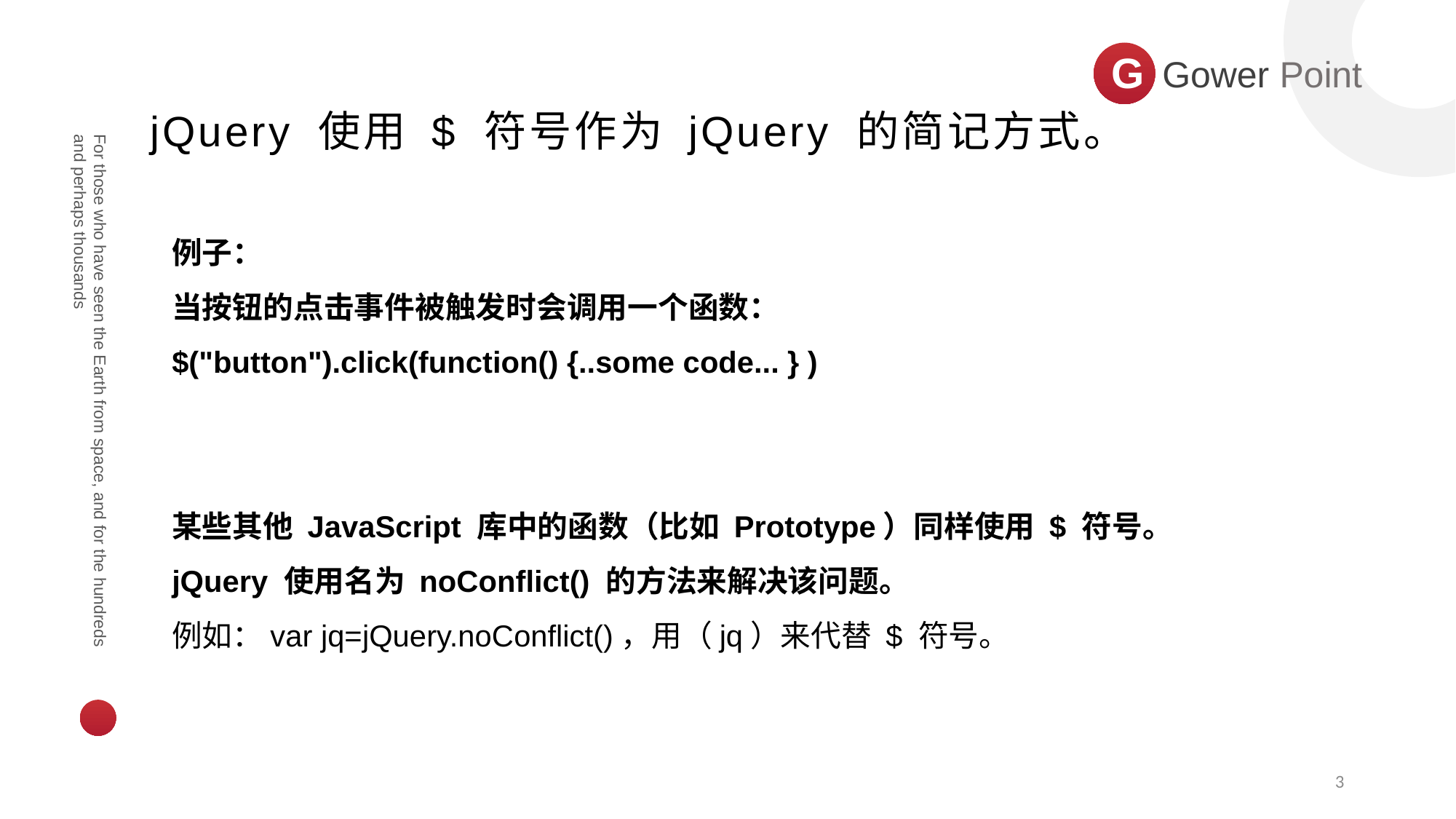

G

Gower Point
jQuery 使用 $ 符号作为 jQuery 的简记方式。
例子：
当按钮的点击事件被触发时会调用一个函数：
$("button").click(function() {..some code... } )
For those who have seen the Earth from space, and for the hundreds and perhaps thousands
某些其他 JavaScript 库中的函数（比如 Prototype）同样使用 $ 符号。
jQuery 使用名为 noConflict() 的方法来解决该问题。
例如：var jq=jQuery.noConflict()，用（jq）来代替 $ 符号。

3